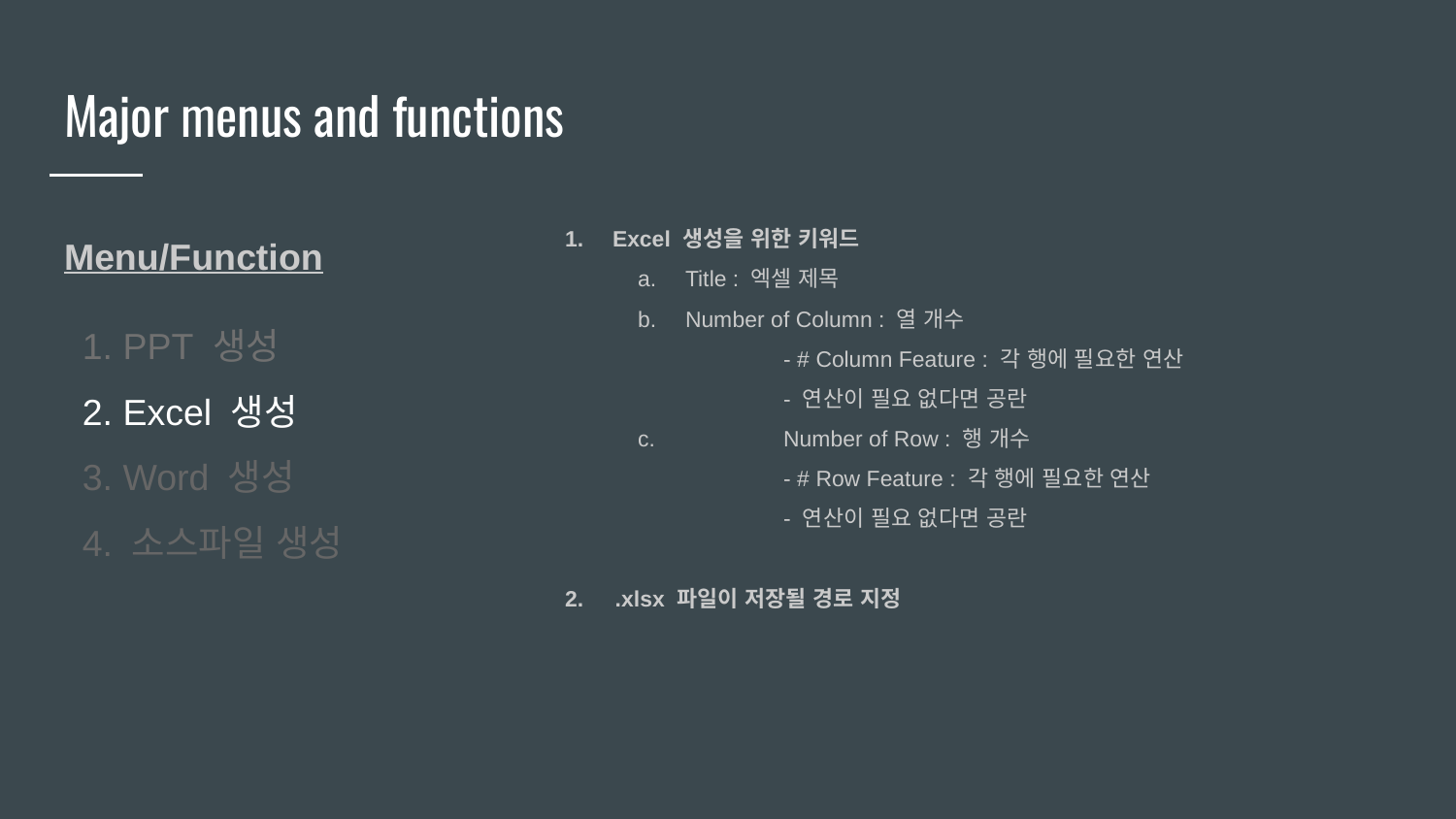

# Major menus and functions
Menu/Function
1. PPT 생성
2. Excel 생성
3. Word 생성
4. 소스파일 생성
Excel 생성을 위한 키워드
Title : 엑셀 제목
Number of Column : 열 개수
	- # Column Feature : 각 행에 필요한 연산
	- 연산이 필요 없다면 공란
c. 	Number of Row : 행 개수
	- # Row Feature : 각 행에 필요한 연산
	- 연산이 필요 없다면 공란

2.     .xlsx 파일이 저장될 경로 지정